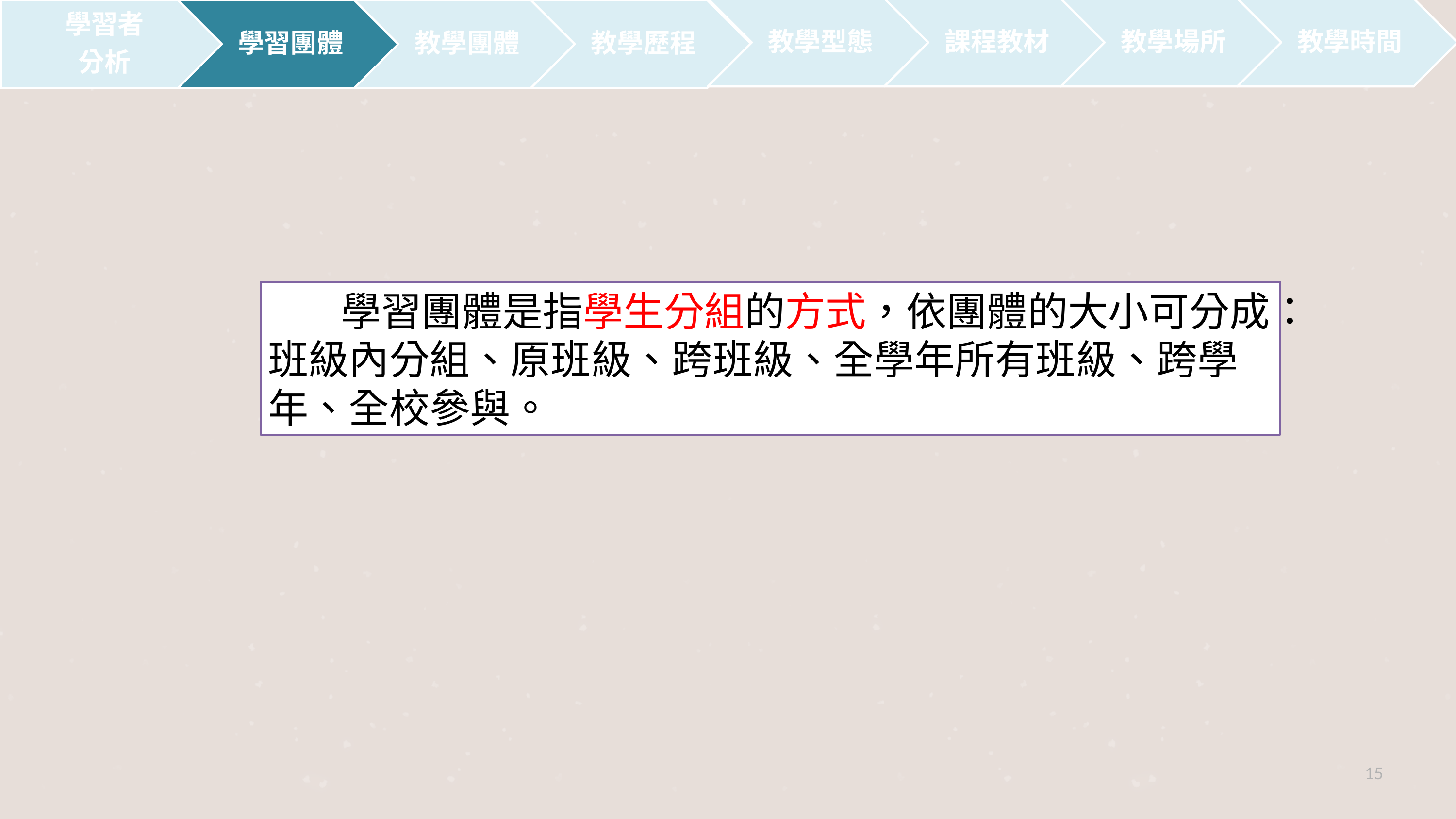

學習者
分析
學習團體
教學團體
教學歷程
教學型態
課程教材
教學場所
教學時間
	學習團體是指學生分組的方式，依團體的大小可分成：班級內分組、原班級、跨班級、全學年所有班級、跨學年、全校參與。
15